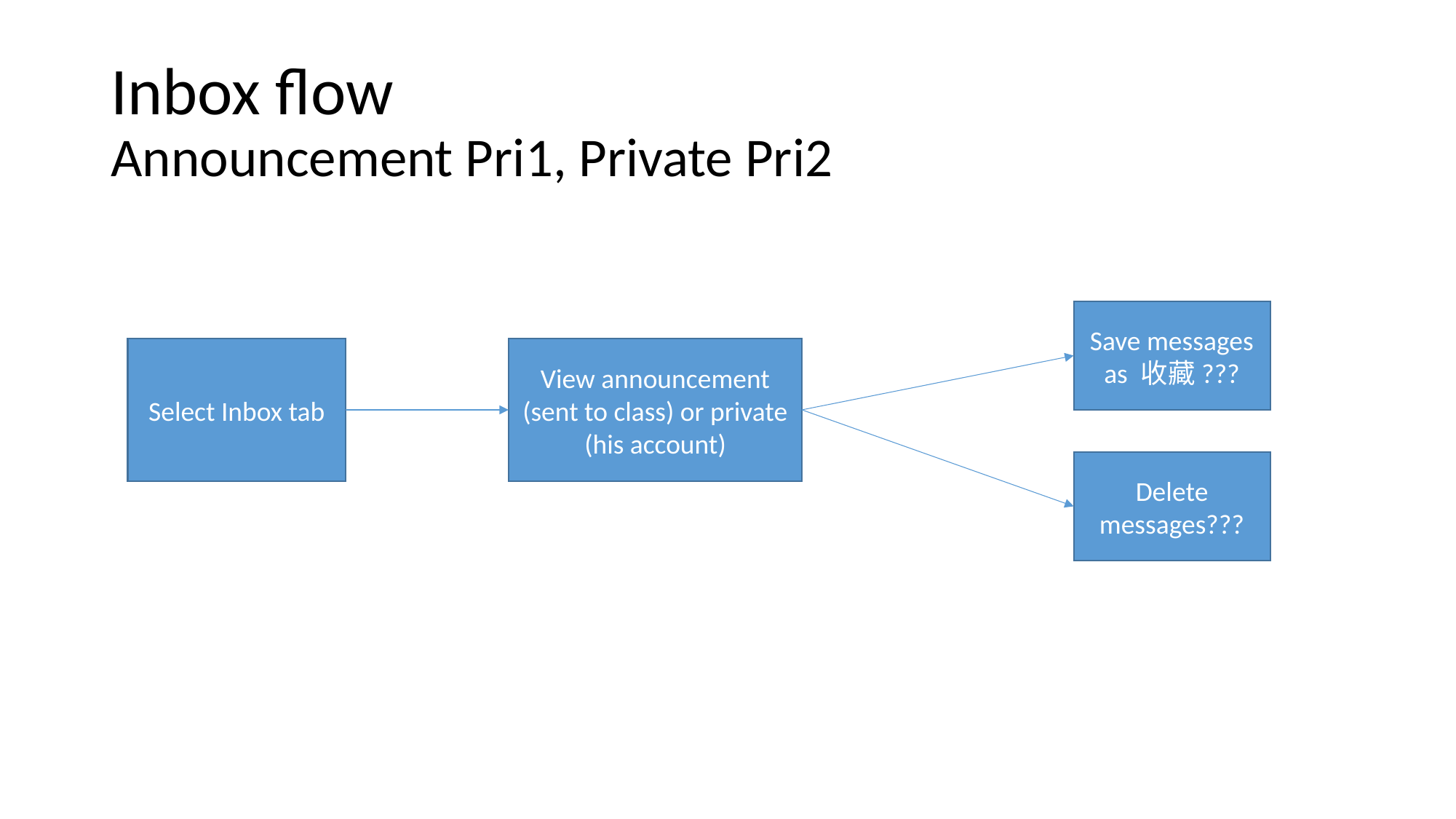

# Inbox flow Announcement Pri1, Private Pri2
Save messages as 收藏???
Select Inbox tab
View announcement (sent to class) or private (his account)
Delete messages???